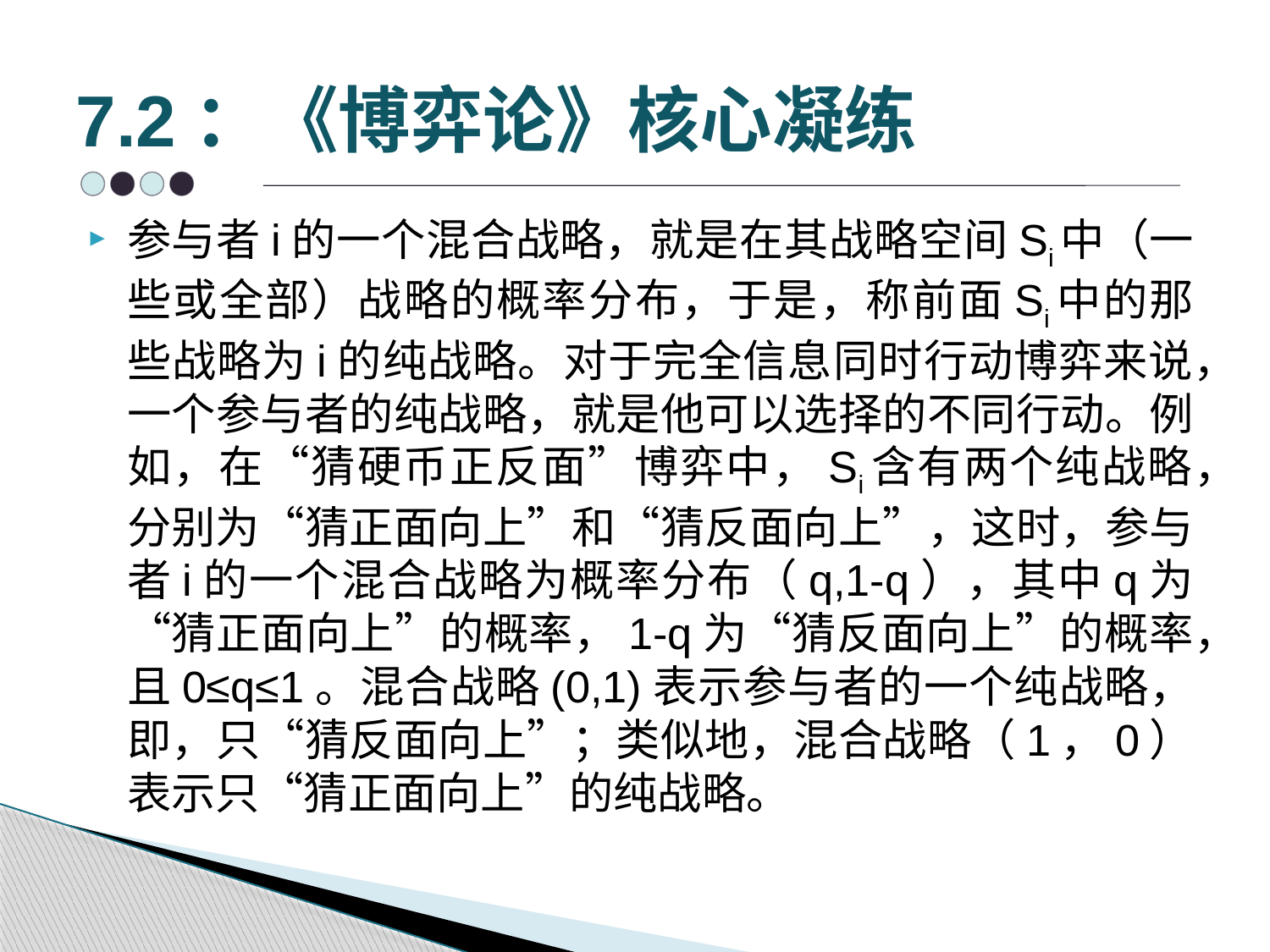

# 7.2：《博弈论》核心凝练

参与者i的一个混合战略，就是在其战略空间Si中（一些或全部）战略的概率分布，于是，称前面Si中的那些战略为i的纯战略。对于完全信息同时行动博弈来说，一个参与者的纯战略，就是他可以选择的不同行动。例如，在“猜硬币正反面”博弈中，Si含有两个纯战略，分别为“猜正面向上”和“猜反面向上”，这时，参与者i的一个混合战略为概率分布（q,1-q），其中q为“猜正面向上”的概率，1-q为“猜反面向上”的概率，且0≤q≤1。混合战略(0,1)表示参与者的一个纯战略，即，只“猜反面向上”；类似地，混合战略（1，0）表示只“猜正面向上”的纯战略。